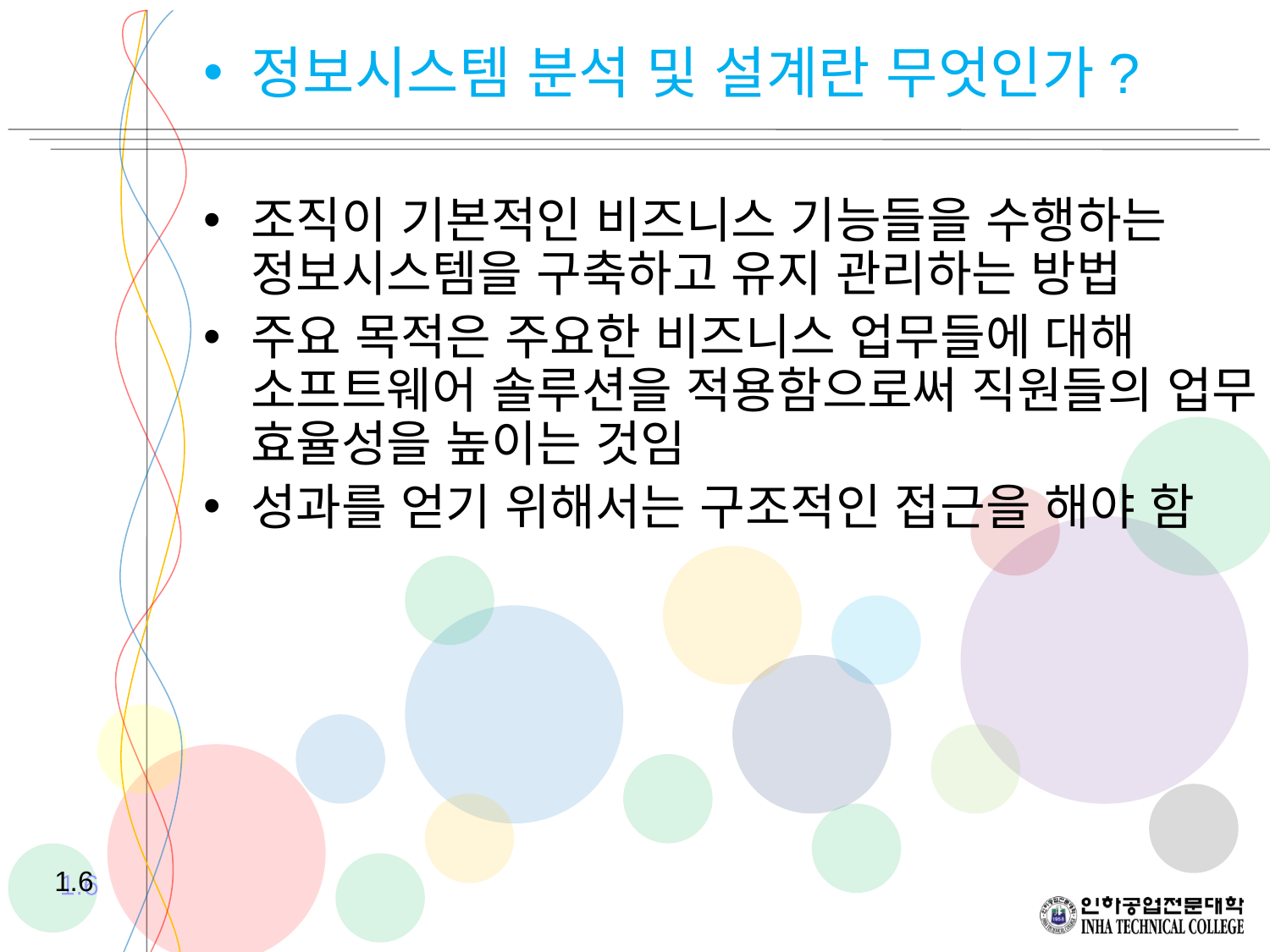

조직이 기본적인 비즈니스 기능들을 수행하는 정보시스템을 구축하고 유지 관리하는 방법
주요 목적은 주요한 비즈니스 업무들에 대해 소프트웨어 솔루션을 적용함으로써 직원들의 업무 효율성을 높이는 것임
성과를 얻기 위해서는 구조적인 접근을 해야 함
정보시스템 분석 및 설계란 무엇인가?
1.6